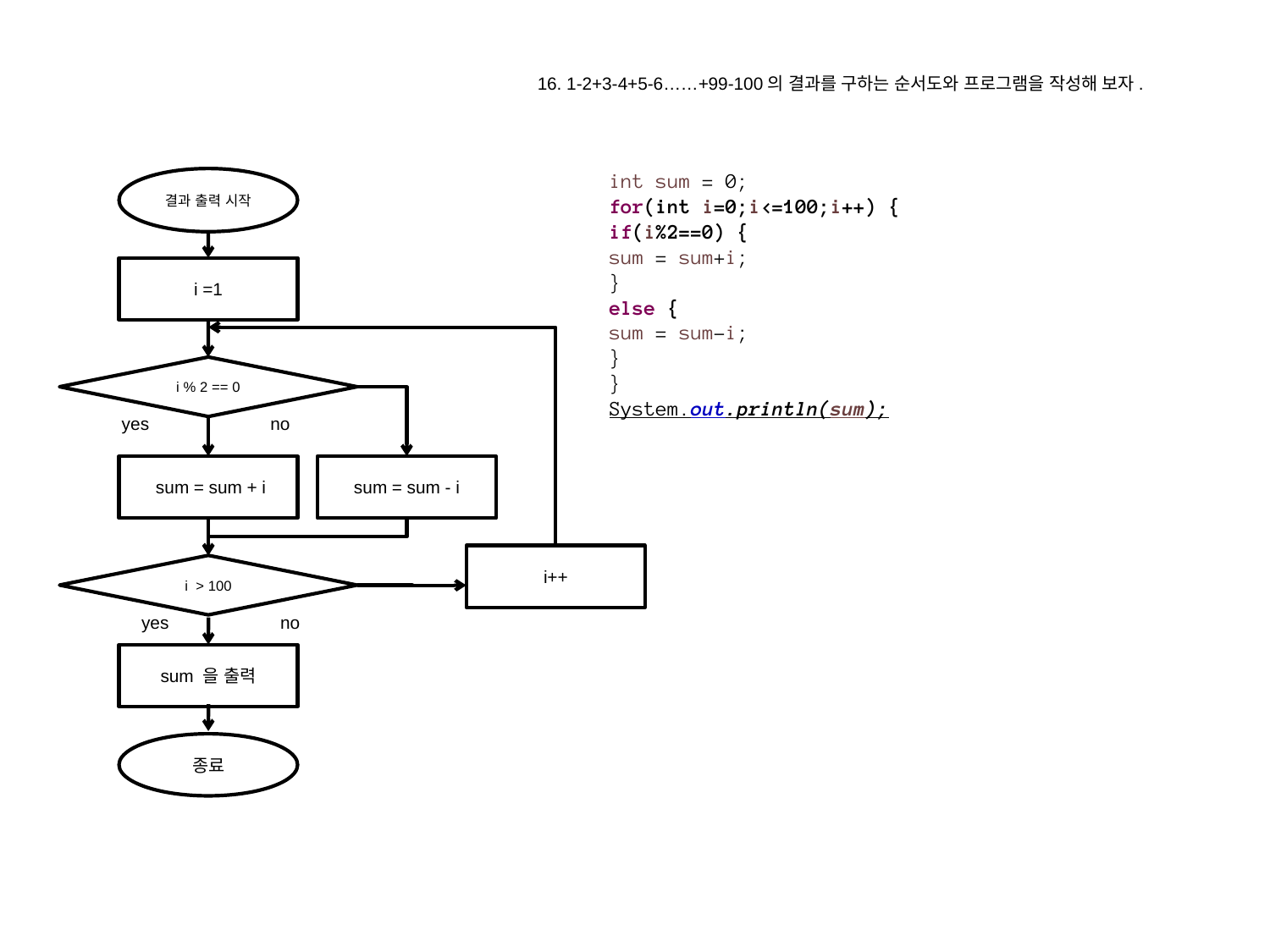

16. 1-2+3-4+5-6……+99-100의 결과를 구하는 순서도와 프로그램을 작성해 보자.
int sum = 0;
for(int i=0;i<=100;i++) {
if(i%2==0) {
sum = sum+i;
}
else {
sum = sum-i;
}
}
System.out.println(sum);
결과 출력 시작
yes
i  > 100
no
종료
i =1
i % 2 == 0
no
 sum = sum + i
sum = sum - i
i++
yes
sum 을 출력